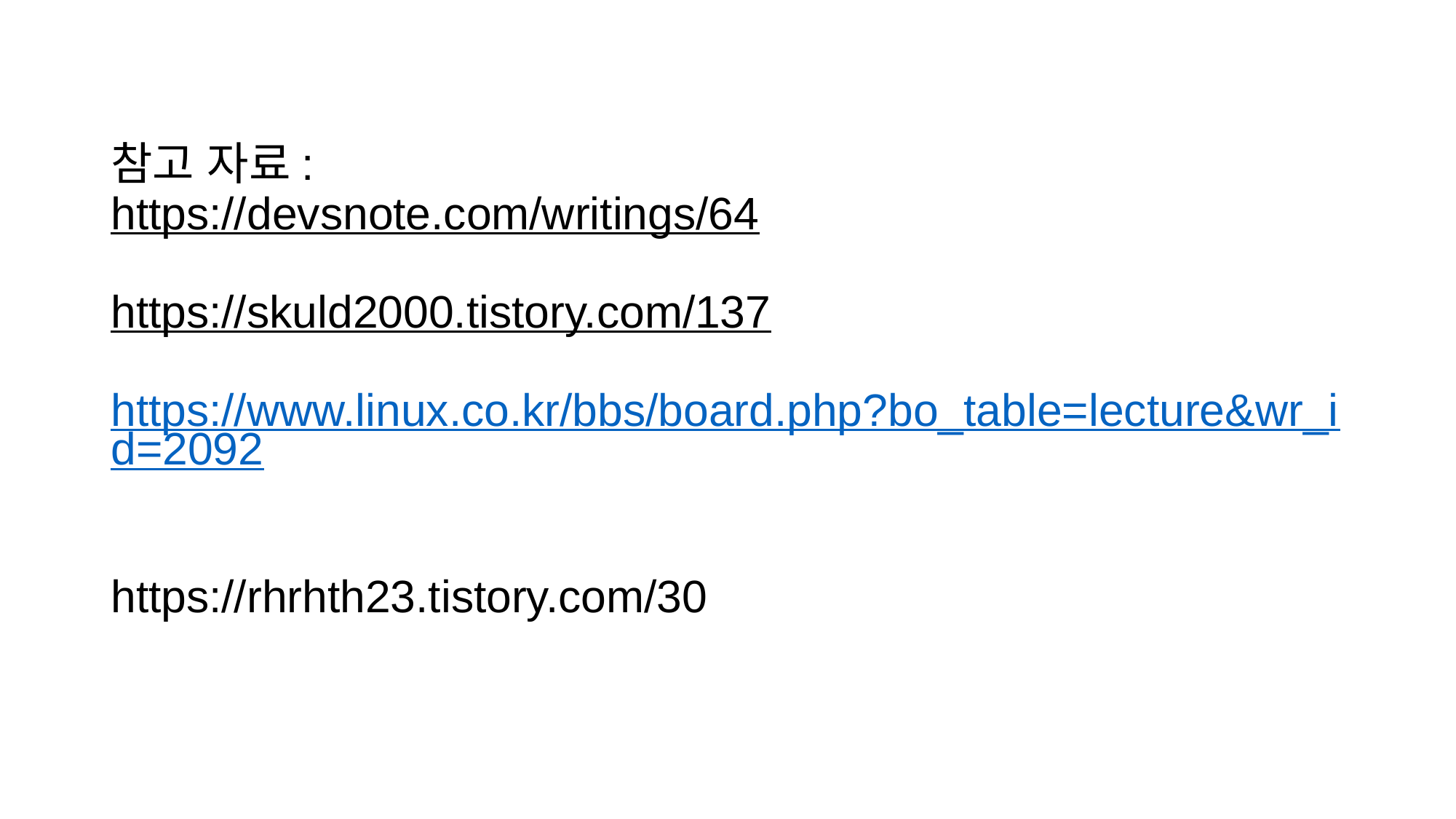

# 참고 자료: https://devsnote.com/writings/64 https://skuld2000.tistory.com/137 https://www.linux.co.kr/bbs/board.php?bo_table=lecture&wr_id=2092 https://rhrhth23.tistory.com/30